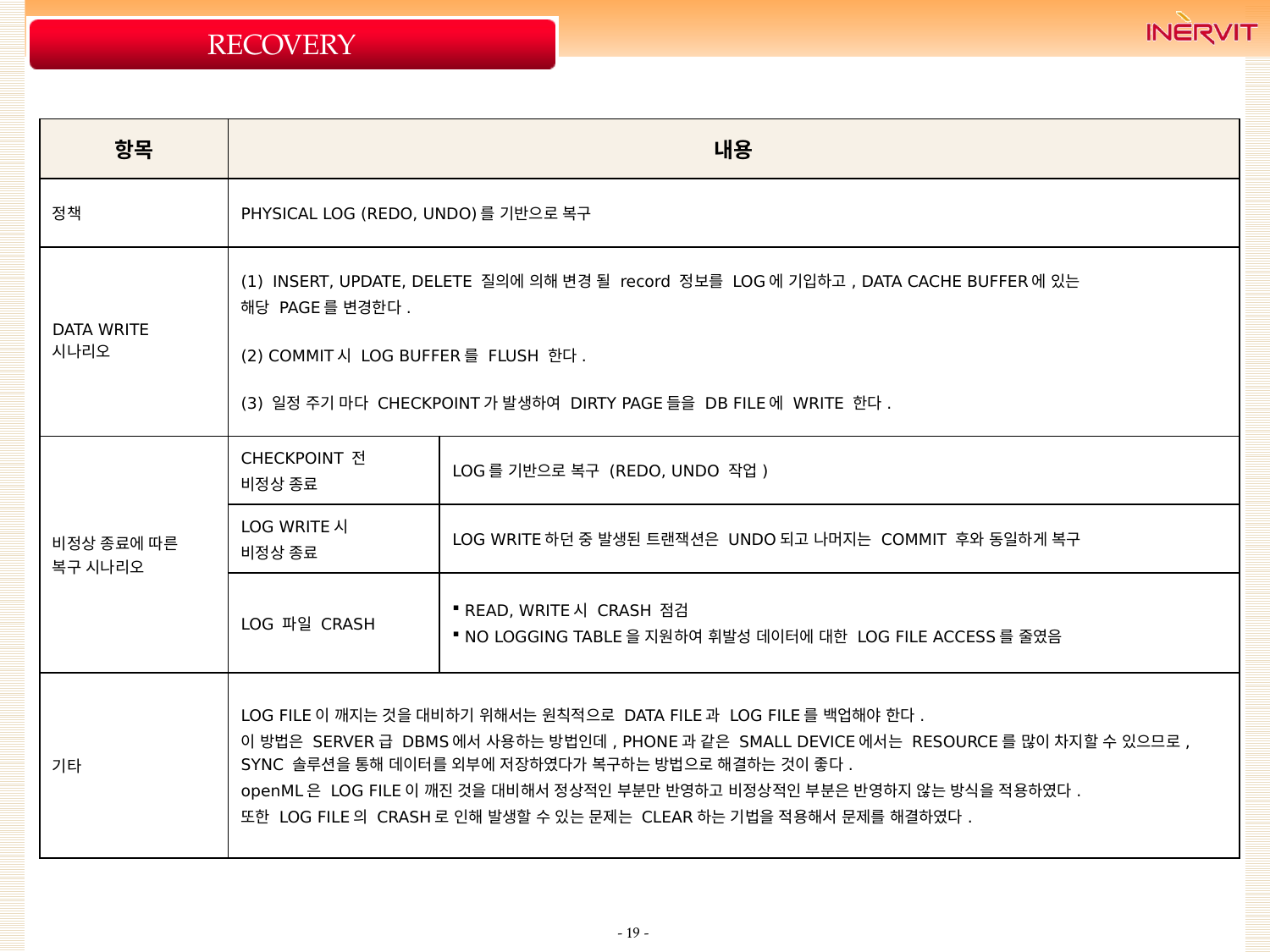

# RECOVERY
| 항목 | 내용 |  |
| --- | --- | --- |
| 정책 | PHYSICAL LOG (REDO, UNDO)를 기반으로 복구 |  |
| DATA WRITE 시나리오 | INSERT, UPDATE, DELETE 질의에 의해 변경 될 record 정보를 LOG에 기입하고, DATA CACHE BUFFER에 있는 해당 PAGE를 변경한다. (2) COMMIT시 LOG BUFFER를 FLUSH 한다. (3) 일정 주기 마다 CHECKPOINT가 발생하여 DIRTY PAGE들을 DB FILE에 WRITE 한다. |  |
| 비정상 종료에 따른 복구 시나리오 | CHECKPOINT 전 비정상 종료 | LOG를 기반으로 복구 (REDO, UNDO 작업) |
|  | LOG WRITE시 비정상 종료 | LOG WRITE하던 중 발생된 트랜잭션은 UNDO되고 나머지는 COMMIT 후와 동일하게 복구 |
|  | LOG 파일 CRASH | READ, WRITE시 CRASH 점검 NO LOGGING TABLE을 지원하여 휘발성 데이터에 대한 LOG FILE ACCESS를 줄였음 |
| 기타 | LOG FILE이 깨지는 것을 대비하기 위해서는 원칙적으로 DATA FILE과 LOG FILE를 백업해야 한다. 이 방법은 SERVER급 DBMS에서 사용하는 방법인데, PHONE과 같은 SMALL DEVICE에서는 RESOURCE를 많이 차지할 수 있으므로, SYNC 솔루션을 통해 데이터를 외부에 저장하였다가 복구하는 방법으로 해결하는 것이 좋다. openML은 LOG FILE이 깨진 것을 대비해서 정상적인 부분만 반영하고 비정상적인 부분은 반영하지 않는 방식을 적용하였다. 또한 LOG FILE의 CRASH로 인해 발생할 수 있는 문제는 CLEAR하는 기법을 적용해서 문제를 해결하였다. |  |
- 19 -